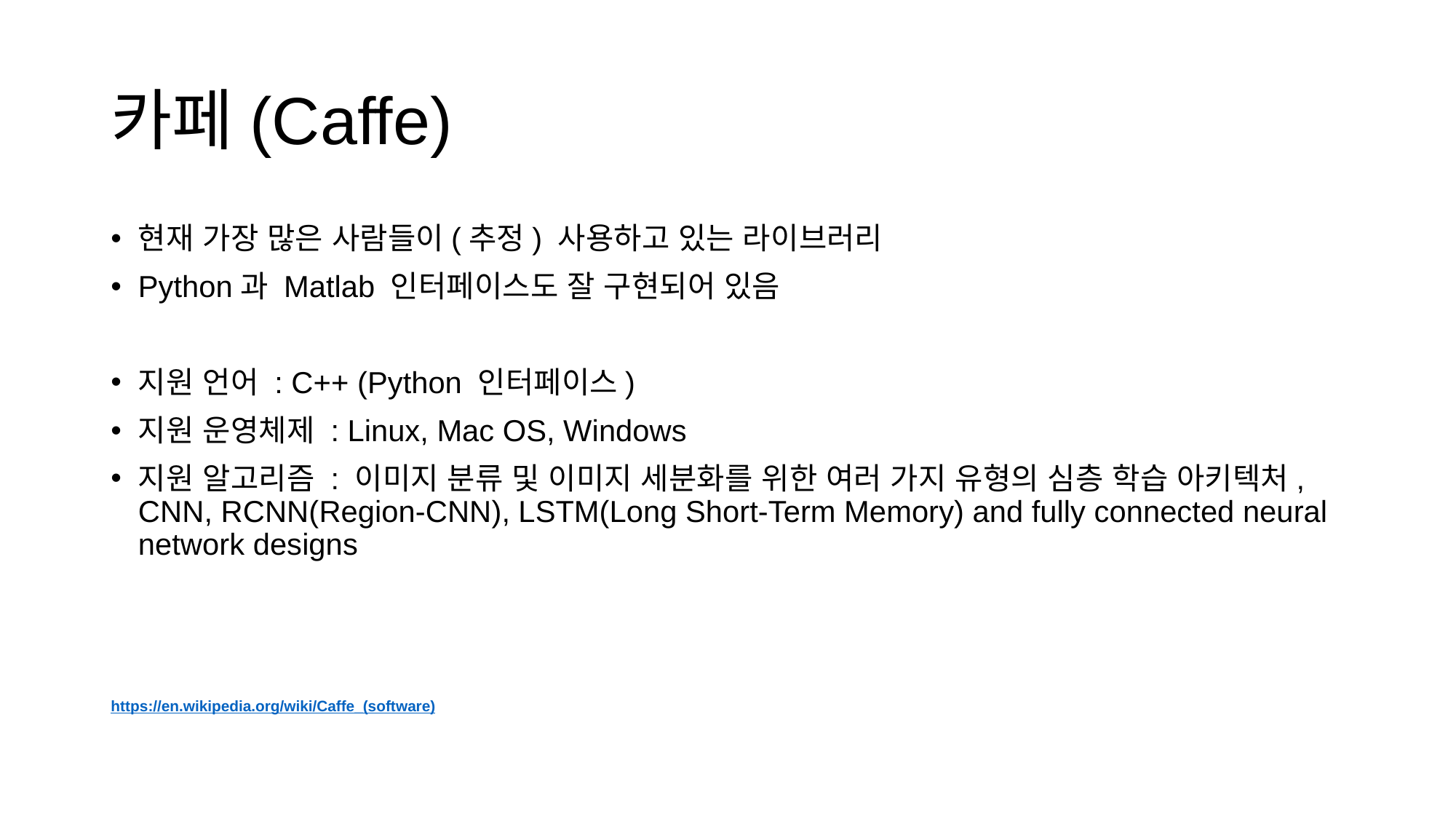

# 카페(Caffe)
현재 가장 많은 사람들이(추정) 사용하고 있는 라이브러리
Python과 Matlab 인터페이스도 잘 구현되어 있음

지원 언어 : C++ (Python 인터페이스)
지원 운영체제 : Linux, Mac OS, Windows
지원 알고리즘 : 이미지 분류 및 이미지 세분화를 위한 여러 가지 유형의 심층 학습 아키텍처, CNN, RCNN(Region-CNN), LSTM(Long Short-Term Memory) and fully connected neural network designs

https://en.wikipedia.org/wiki/Caffe_(software)